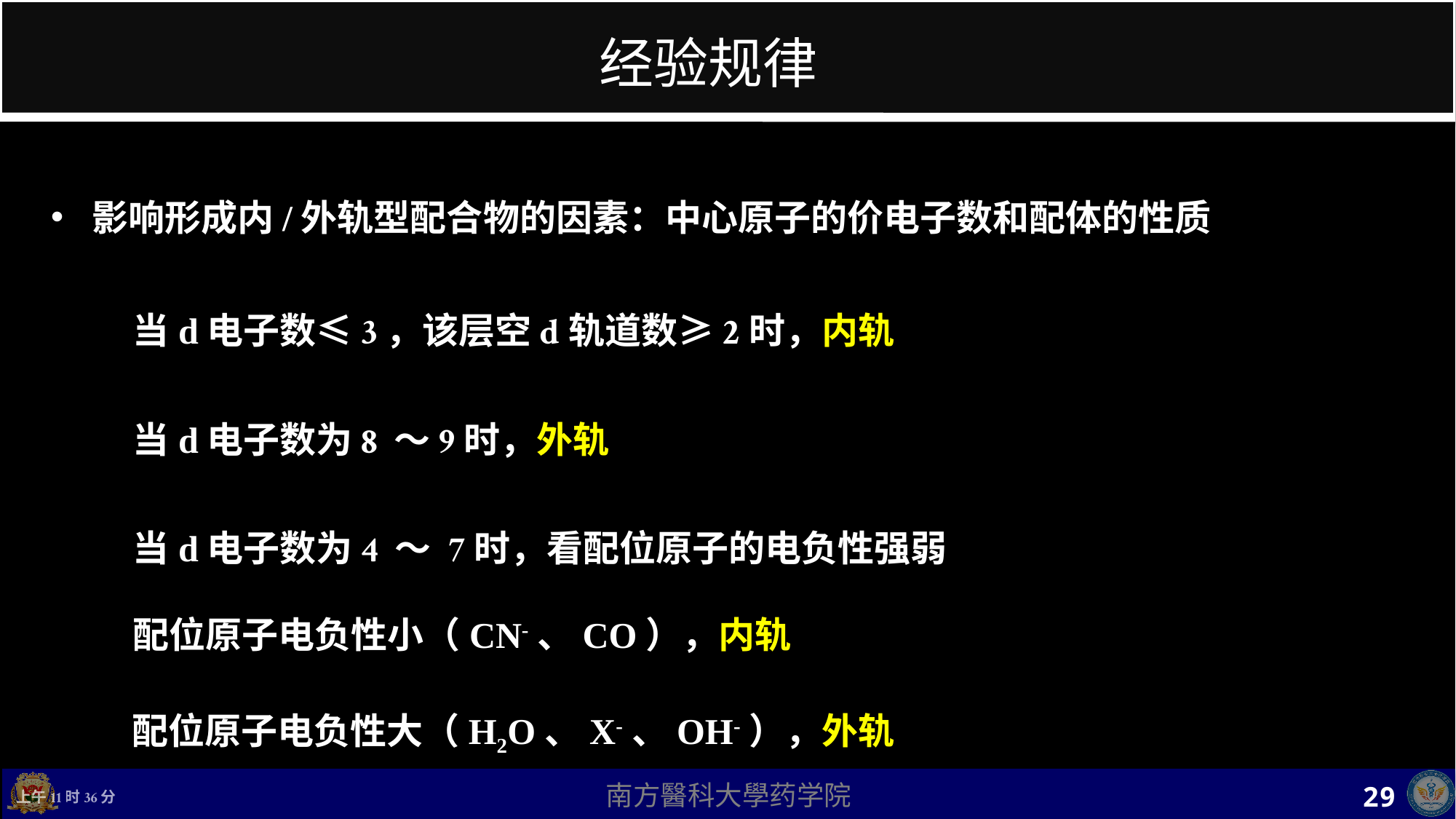

# 经验规律
影响形成内/外轨型配合物的因素：中心原子的价电子数和配体的性质
当d电子数≤3，该层空d轨道数≥2时，内轨
当d电子数为8 ～9时，外轨
当d电子数为4 ～ 7时，看配位原子的电负性强弱
配位原子电负性小（CN-、CO），内轨
配位原子电负性大（H2O、X-、OH-），外轨
上午11时36分
29